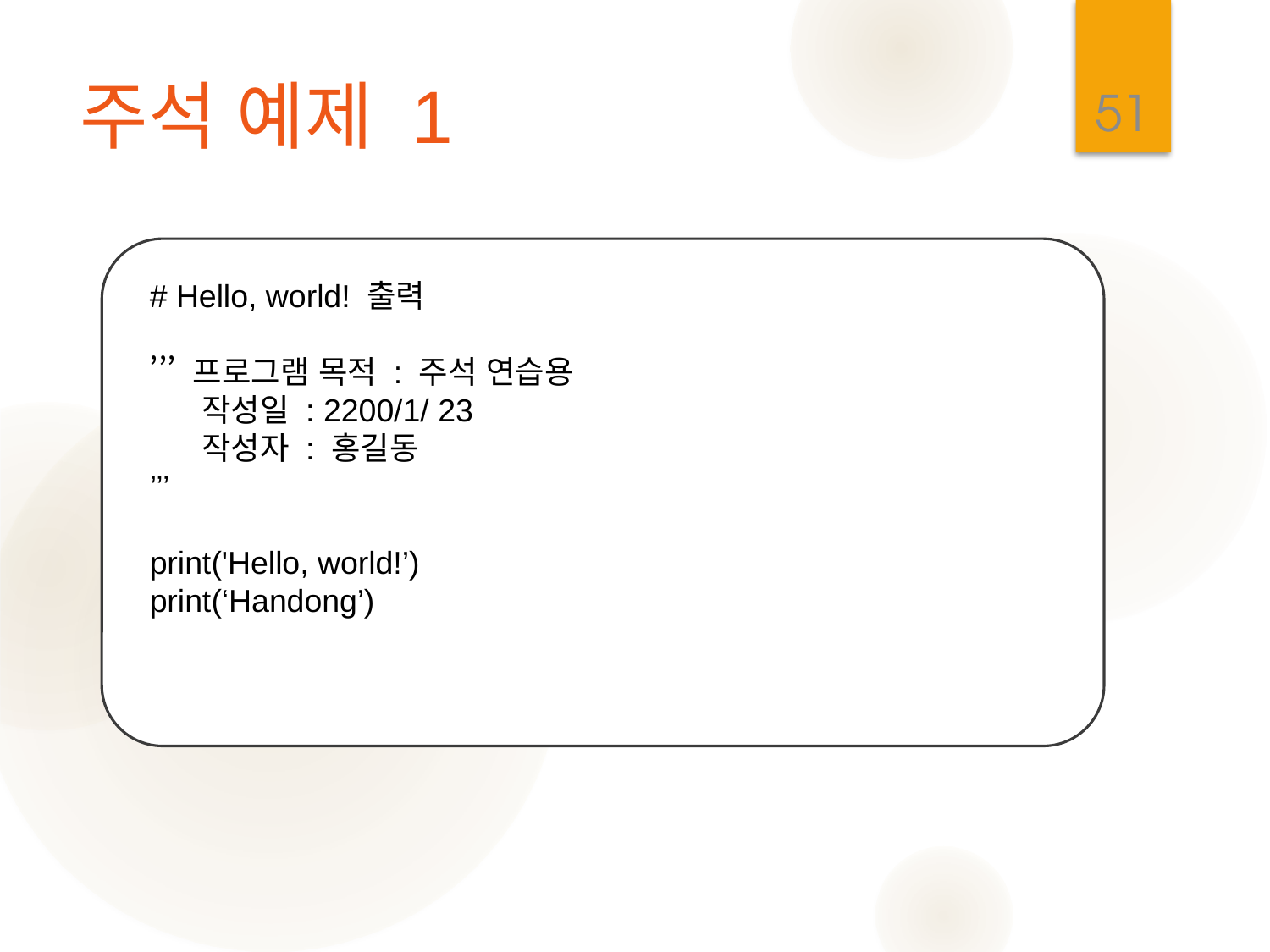

51
# 주석 예제 1

# Hello, world! 출력

’’’ 프로그램 목적 : 주석 연습용
     작성일 : 2200/1/ 23
     작성자 : 홍길동
’’’

print('Hello, world!’)
print(‘Handong’)